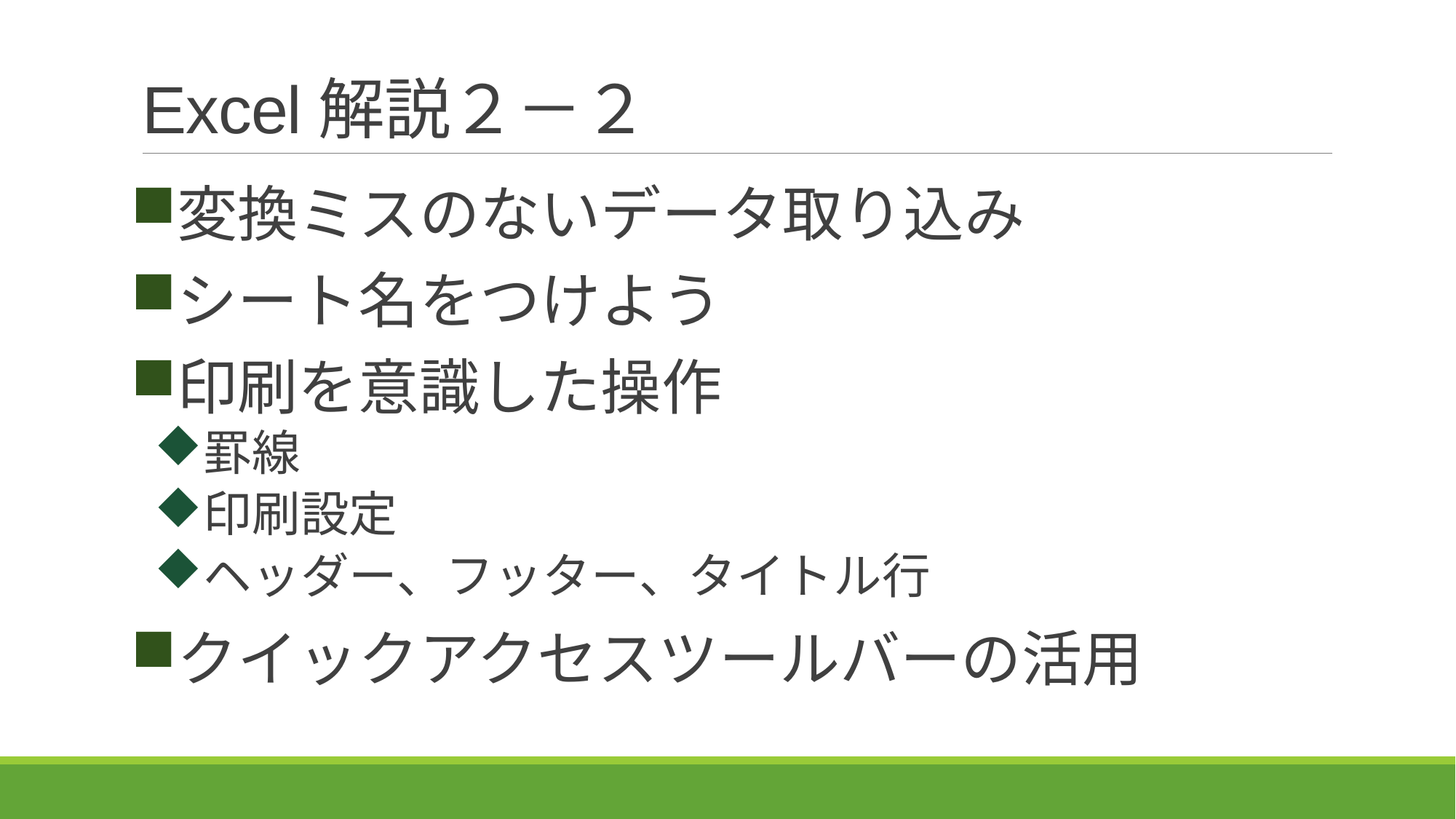

# Excel解説２－２
変換ミスのないデータ取り込み
シート名をつけよう
印刷を意識した操作
罫線
印刷設定
ヘッダー、フッター、タイトル行
クイックアクセスツールバーの活用